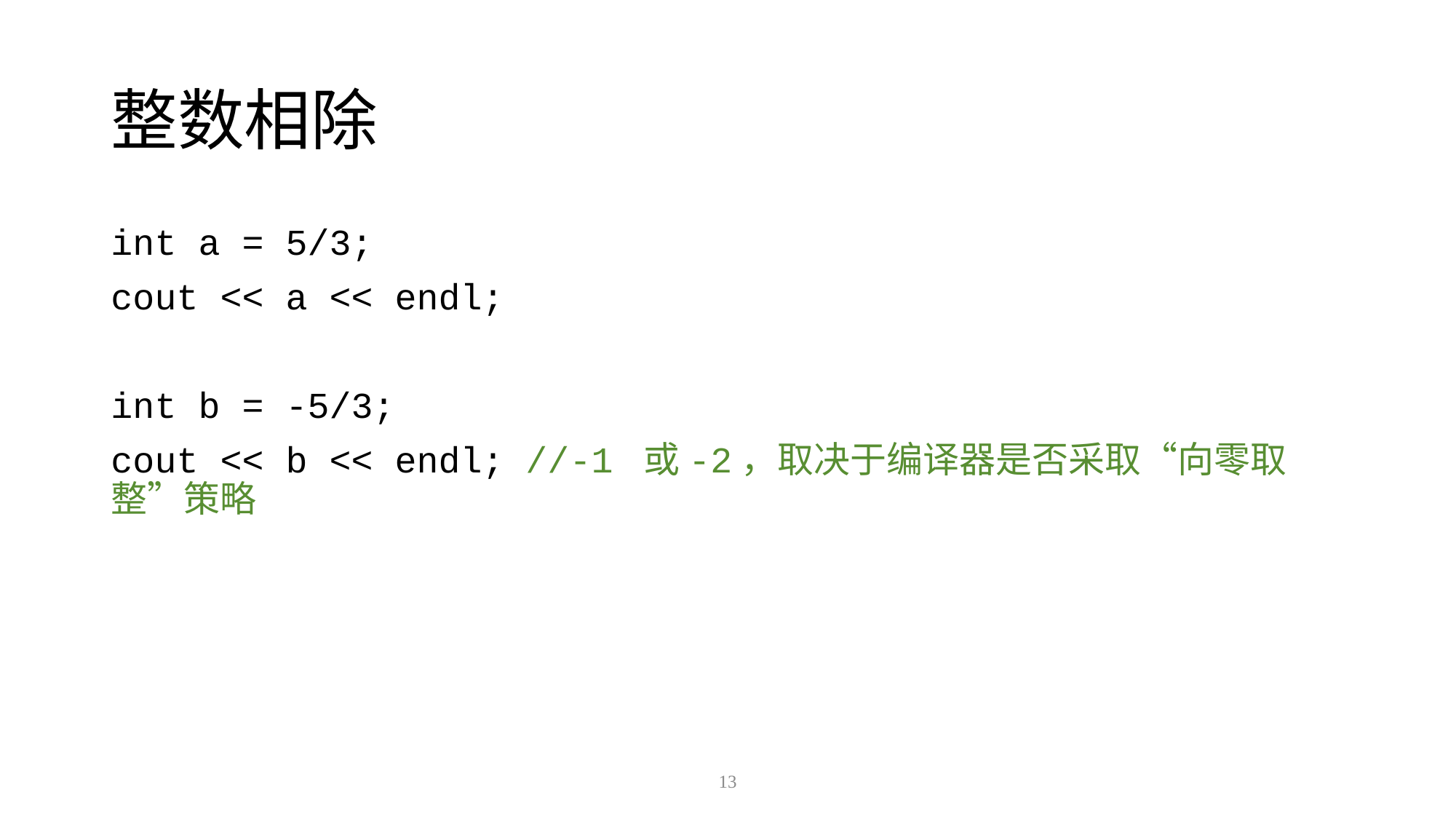

# 整数相除
int a = 5/3;
cout << a << endl;

int b = -5/3;
cout << b << endl; //-1 或-2，取决于编译器是否采取“向零取整”策略
13